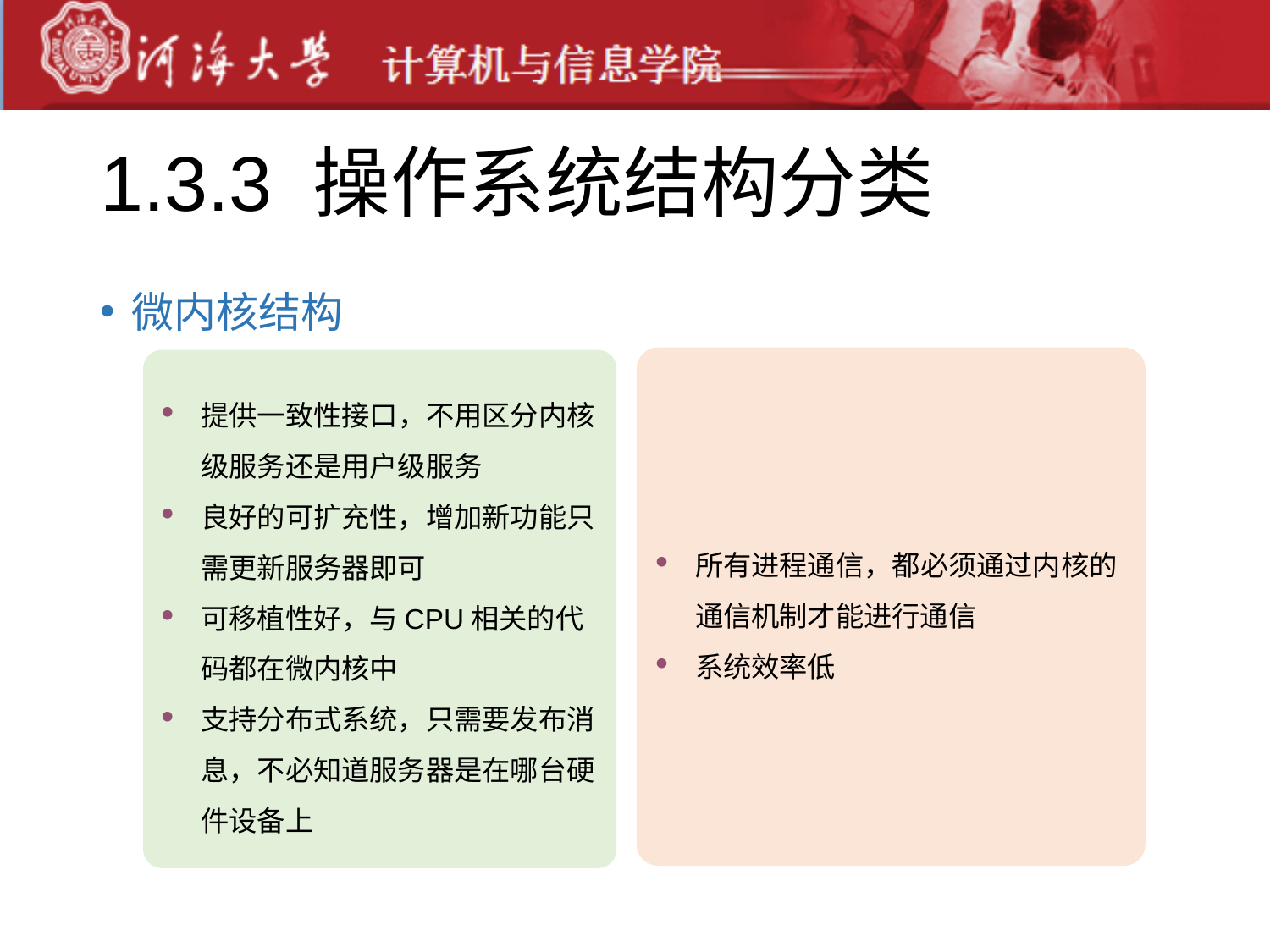

# 1.3.3 操作系统结构分类
微内核结构

所有进程通信，都必须通过内核的通信机制才能进行通信
系统效率低
提供一致性接口，不用区分内核级服务还是用户级服务
良好的可扩充性，增加新功能只需更新服务器即可
可移植性好，与CPU相关的代码都在微内核中
支持分布式系统，只需要发布消息，不必知道服务器是在哪台硬件设备上